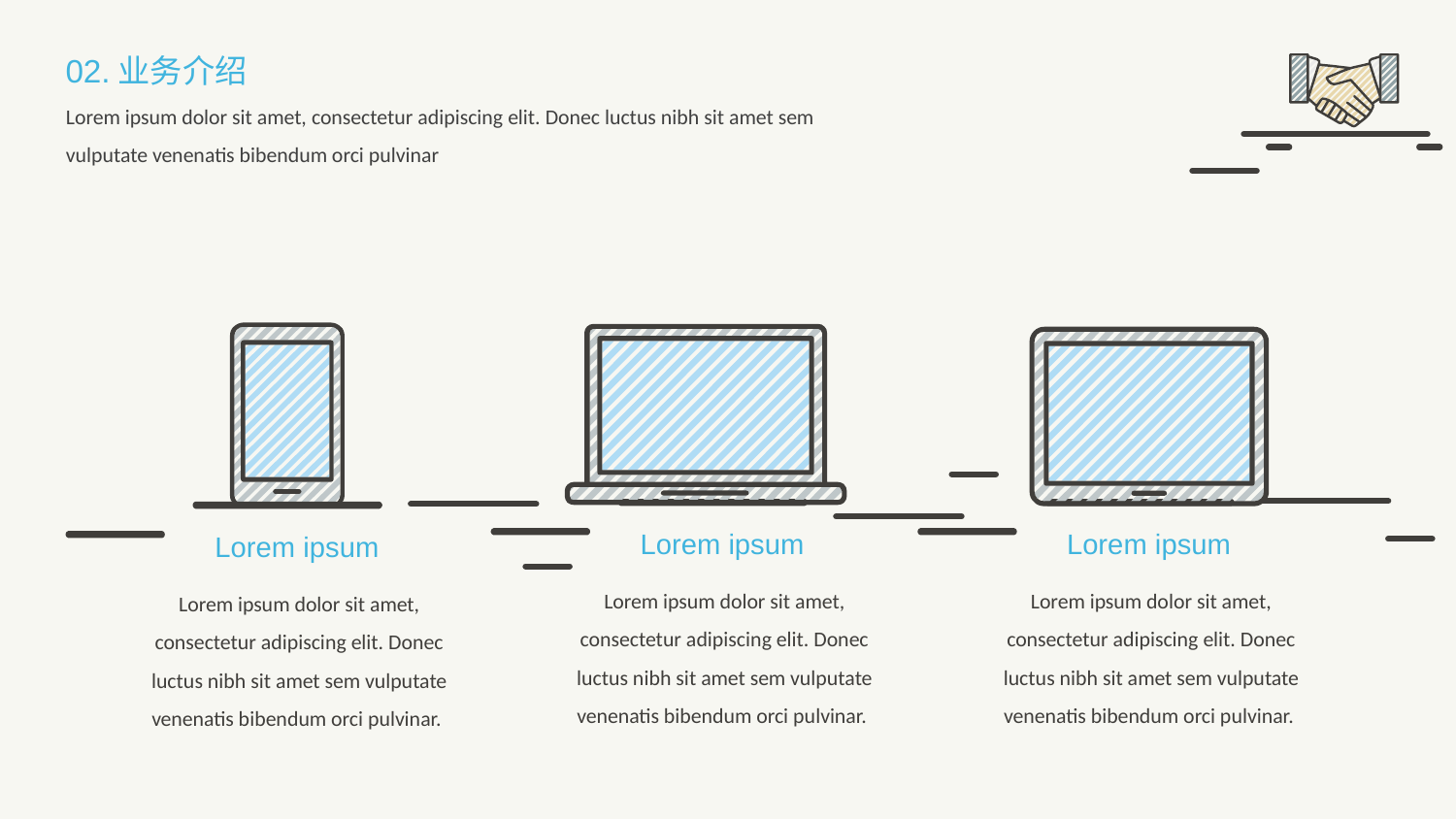

02.业务介绍

Lorem ipsum dolor sit amet, consectetur adipiscing elit. Donec luctus nibh sit amet sem vulputate venenatis bibendum orci pulvinar

Lorem ipsum
Lorem ipsum
Lorem ipsum

Lorem ipsum dolor sit amet, consectetur adipiscing elit. Donec luctus nibh sit amet sem vulputate venenatis bibendum orci pulvinar.
Lorem ipsum dolor sit amet, consectetur adipiscing elit. Donec luctus nibh sit amet sem vulputate venenatis bibendum orci pulvinar.
Lorem ipsum dolor sit amet, consectetur adipiscing elit. Donec luctus nibh sit amet sem vulputate venenatis bibendum orci pulvinar.